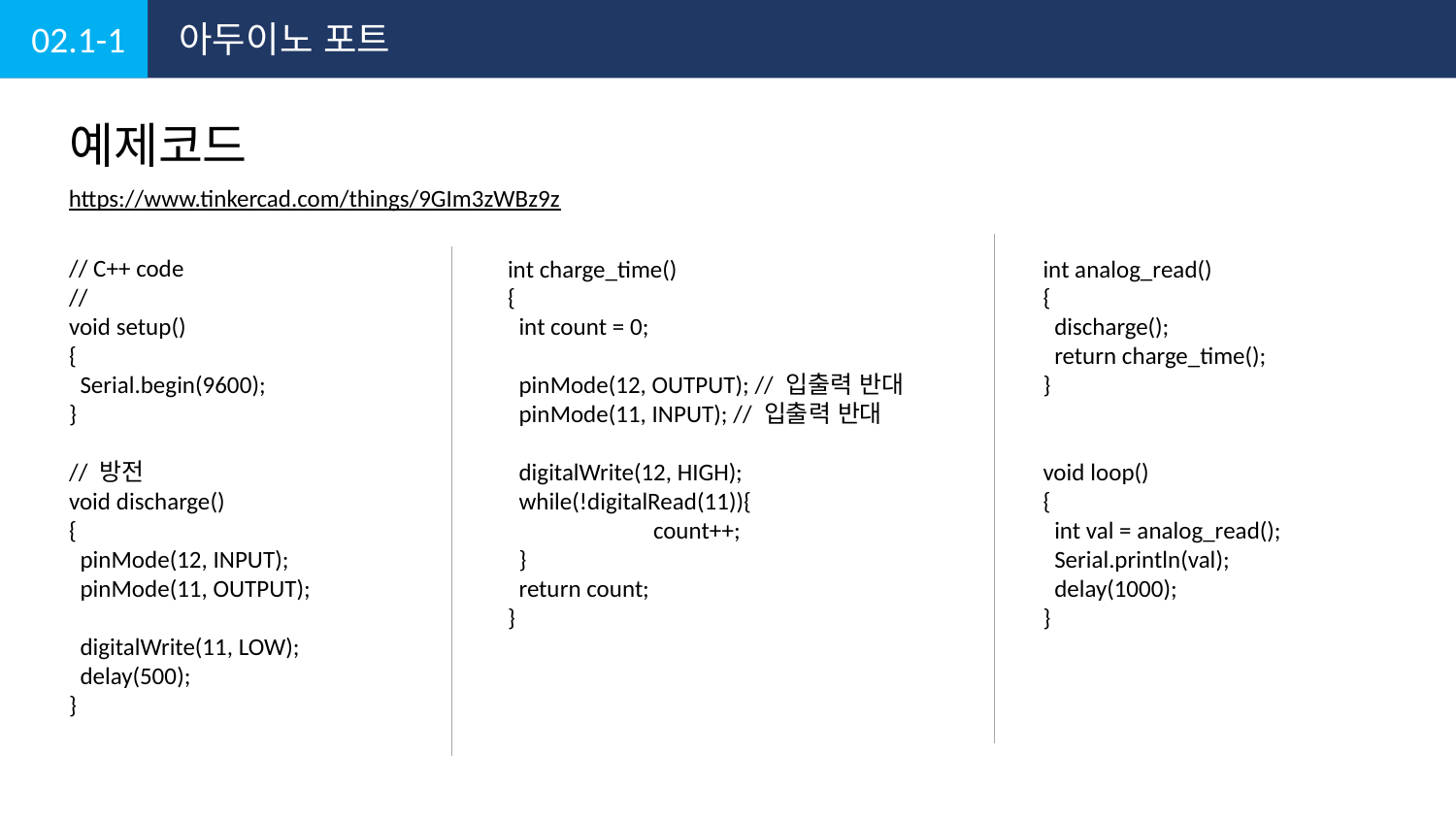

02.1-1
아두이노 포트
예제코드
https://www.tinkercad.com/things/9GIm3zWBz9z
// C++ code
//
void setup()
{
  Serial.begin(9600);
}

// 방전
void discharge()
{
  pinMode(12, INPUT);
  pinMode(11, OUTPUT);

  digitalWrite(11, LOW);
  delay(500);
}
int charge_time()
{
  int count = 0;

  pinMode(12, OUTPUT); // 입출력 반대
  pinMode(11, INPUT); // 입출력 반대

  digitalWrite(12, HIGH);
  while(!digitalRead(11)){
  	count++;
  }
  return count;
}
int analog_read()
{
  discharge();
  return charge_time();
}

void loop()
{
  int val = analog_read();
  Serial.println(val);
  delay(1000);
}